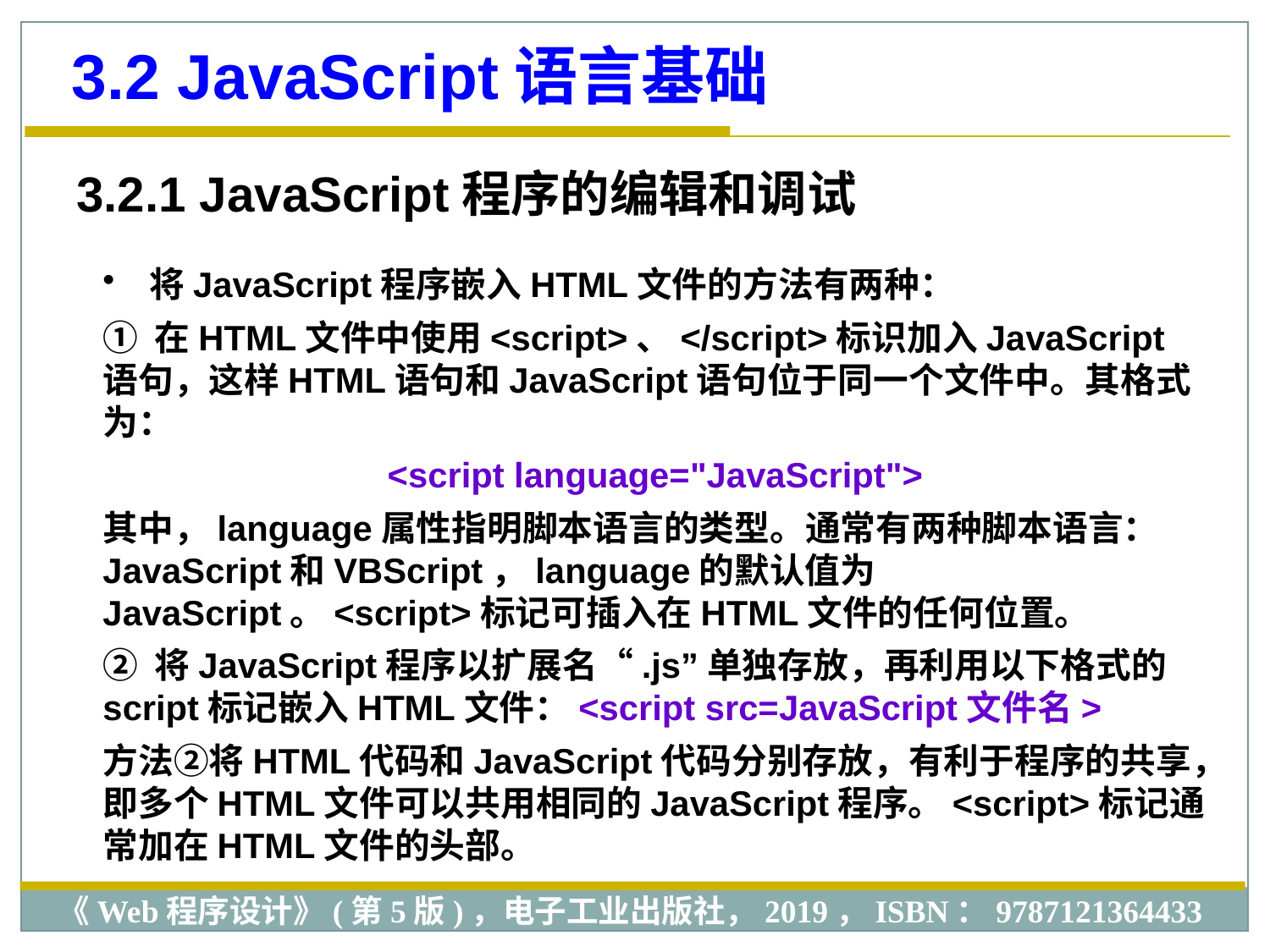

3.2 JavaScript语言基础
3.2.1 JavaScript程序的编辑和调试
 将JavaScript程序嵌入HTML文件的方法有两种：
① 在HTML文件中使用<script>、</script>标识加入JavaScript语句，这样HTML语句和JavaScript语句位于同一个文件中。其格式为：
<script language="JavaScript">
其中，language属性指明脚本语言的类型。通常有两种脚本语言：JavaScript和VBScript，language的默认值为JavaScript。<script>标记可插入在HTML文件的任何位置。
② 将JavaScript程序以扩展名“.js”单独存放，再利用以下格式的script标记嵌入HTML文件：<script src=JavaScript文件名>
方法②将HTML代码和JavaScript代码分别存放，有利于程序的共享，即多个HTML文件可以共用相同的JavaScript程序。<script>标记通常加在HTML文件的头部。